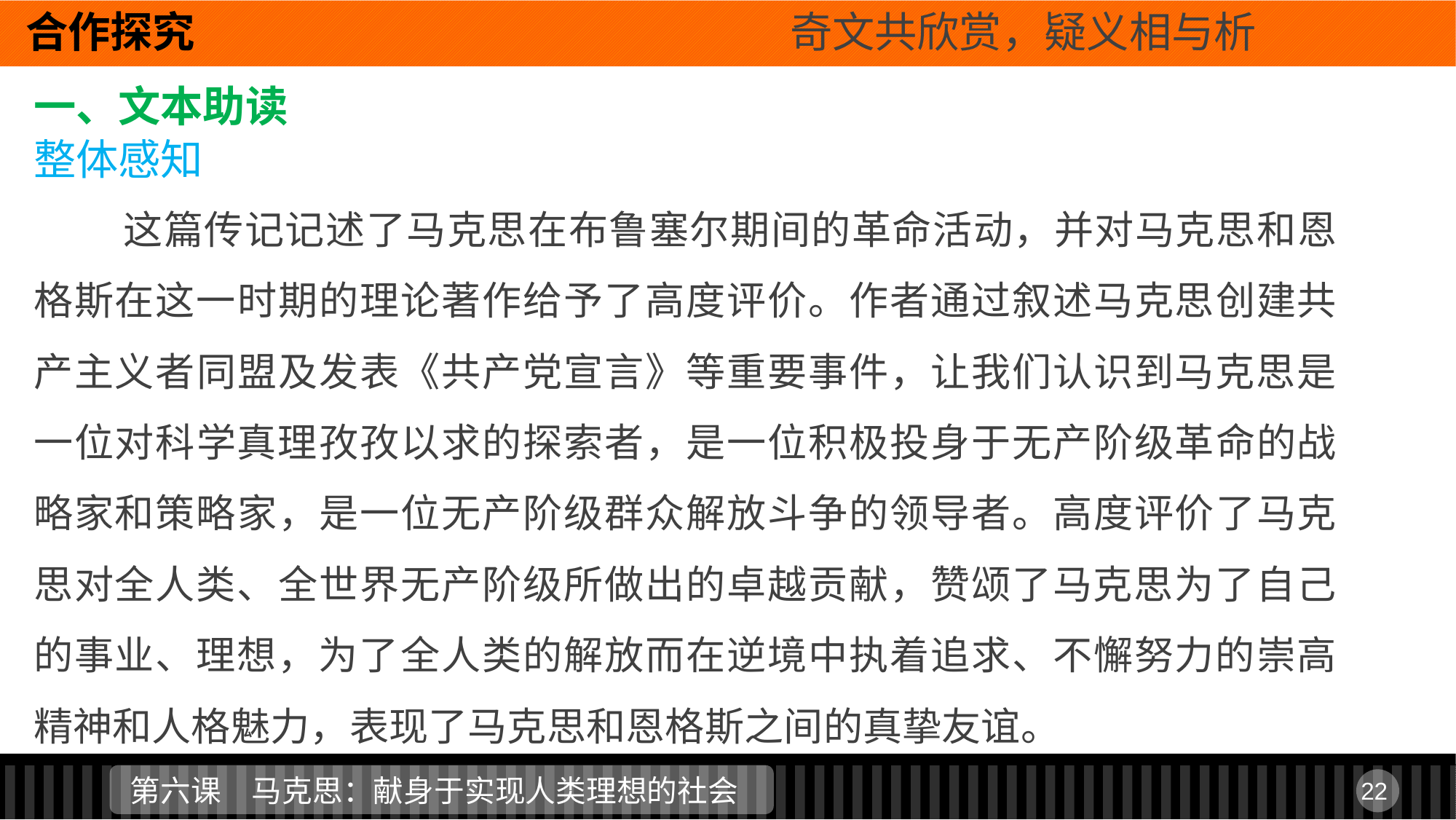

合作探究        					奇文共欣赏，疑义相与析

一、文本助读
整体感知
        这篇传记记述了马克思在布鲁塞尔期间的革命活动，并对马克思和恩格斯在这一时期的理论著作给予了高度评价。作者通过叙述马克思创建共产主义者同盟及发表《共产党宣言》等重要事件，让我们认识到马克思是一位对科学真理孜孜以求的探索者，是一位积极投身于无产阶级革命的战略家和策略家，是一位无产阶级群众解放斗争的领导者。高度评价了马克思对全人类、全世界无产阶级所做出的卓越贡献，赞颂了马克思为了自己的事业、理想，为了全人类的解放而在逆境中执着追求、不懈努力的崇高精神和人格魅力，表现了马克思和恩格斯之间的真挚友谊。